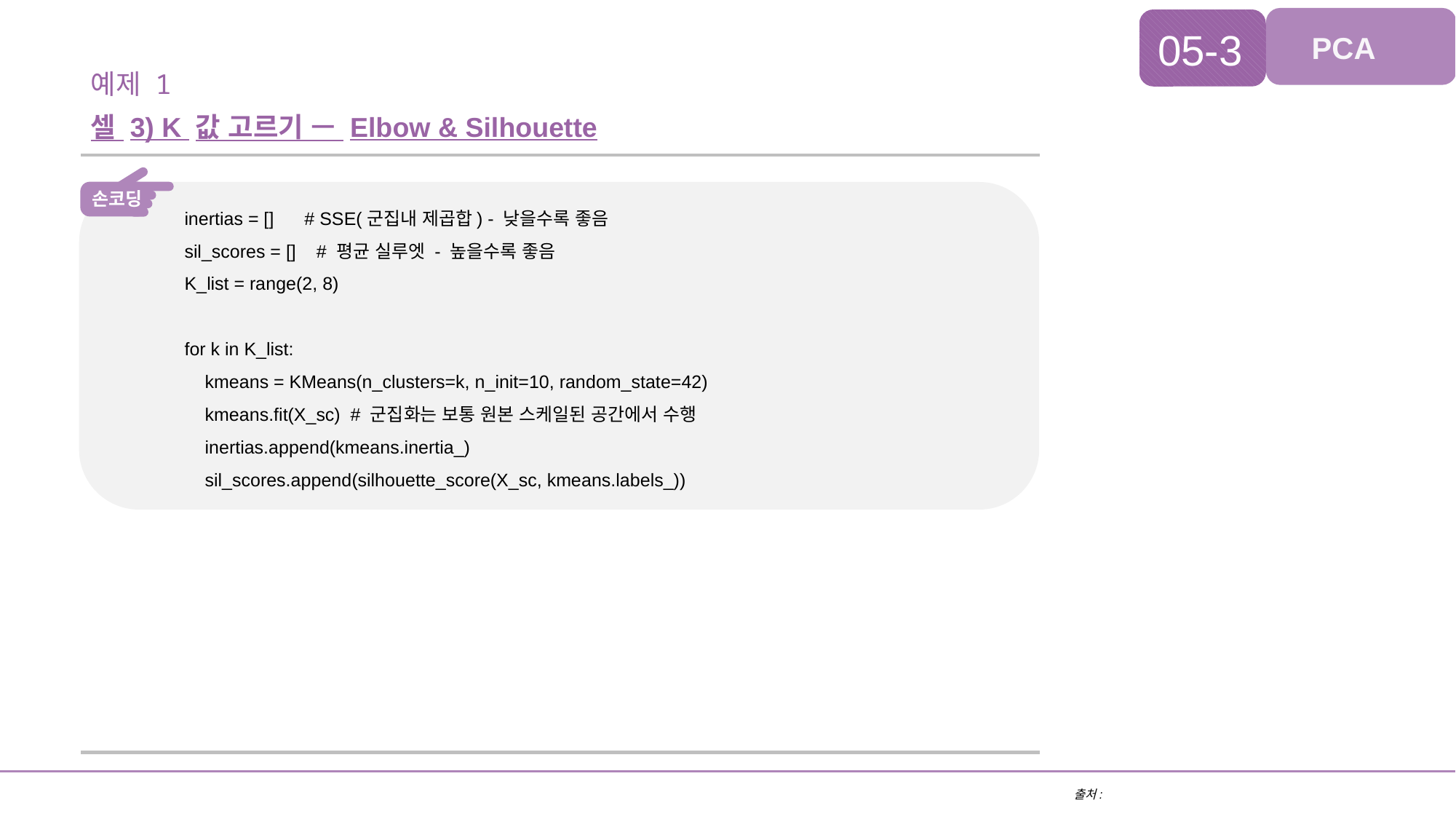

05-3
PCA
예제 1
셀 3) K 값 고르기 — Elbow & Silhouette

손코딩
inertias = []      # SSE(군집내 제곱합) - 낮을수록 좋음
sil_scores = []    # 평균 실루엣 - 높을수록 좋음
K_list = range(2, 8)

for k in K_list:
    kmeans = KMeans(n_clusters=k, n_init=10, random_state=42)
    kmeans.fit(X_sc)  # 군집화는 보통 원본 스케일된 공간에서 수행
    inertias.append(kmeans.inertia_)
    sil_scores.append(silhouette_score(X_sc, kmeans.labels_))

출처: